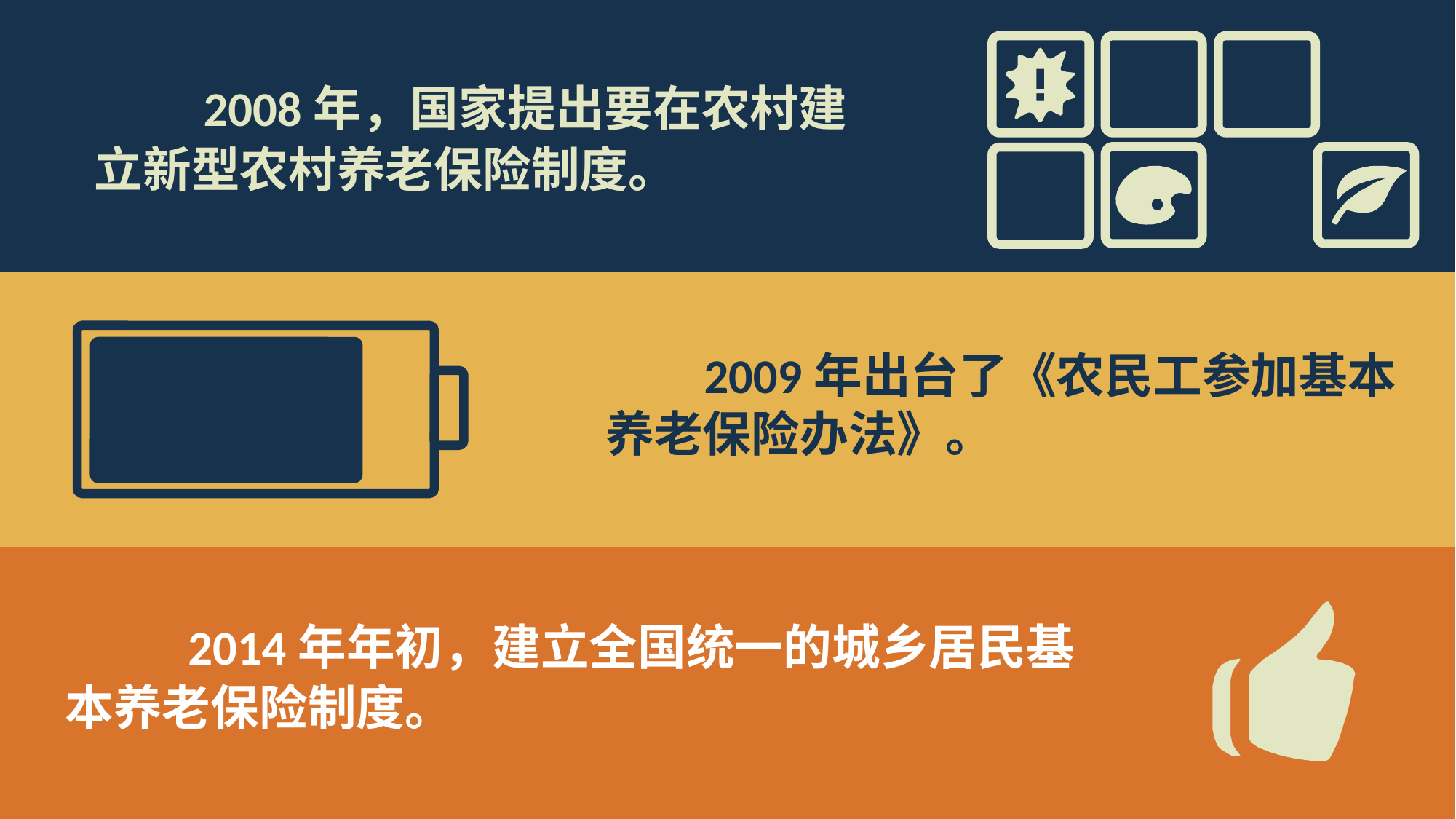

2008年，国家提出要在农村建立新型农村养老保险制度。

         2009年出台了《农民工参加基本养老保险办法》。

         2014年年初，建立全国统一的城乡居民基本养老保险制度。